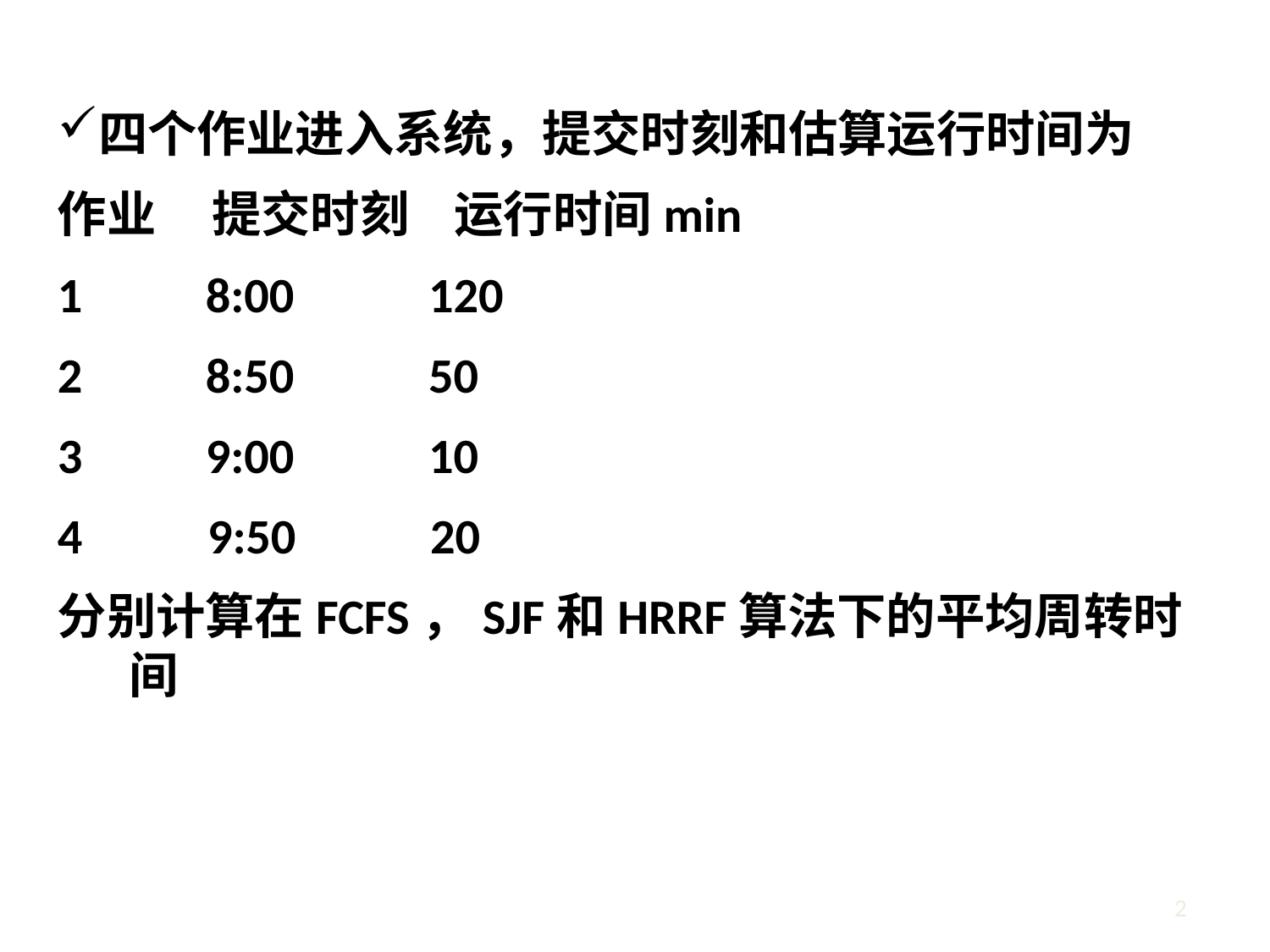

四个作业进入系统，提交时刻和估算运行时间为
作业     提交时刻    运行时间min
1           8:00            120
2           8:50            50
3           9:00            10
       9:50            20
分别计算在FCFS，SJF和HRRF算法下的平均周转时间
2